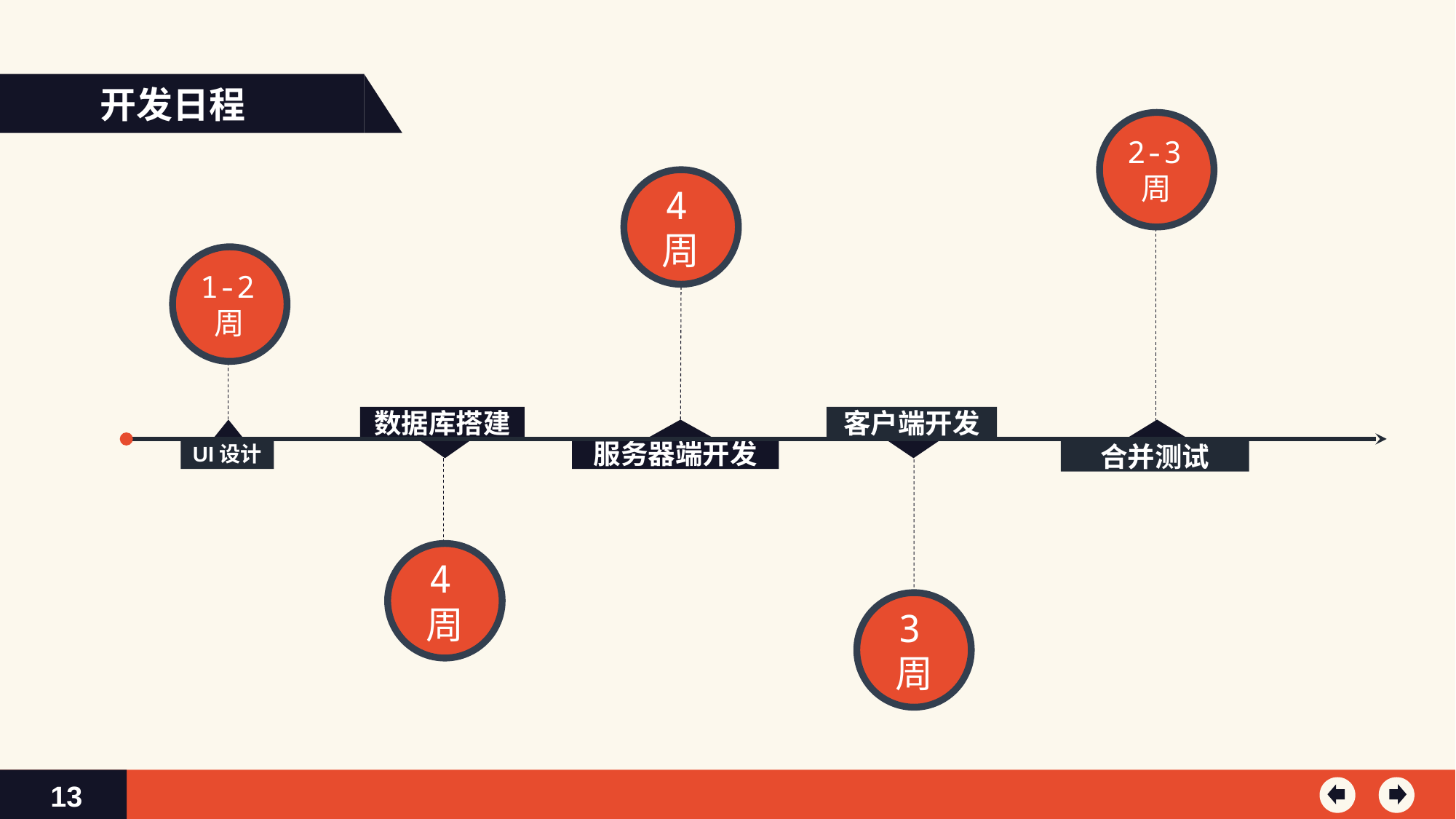

开发日程
2-3周
4周
1-2周
数据库搭建

客户端开发

合并测试

UI设计

服务器端开发

4周
3周
13